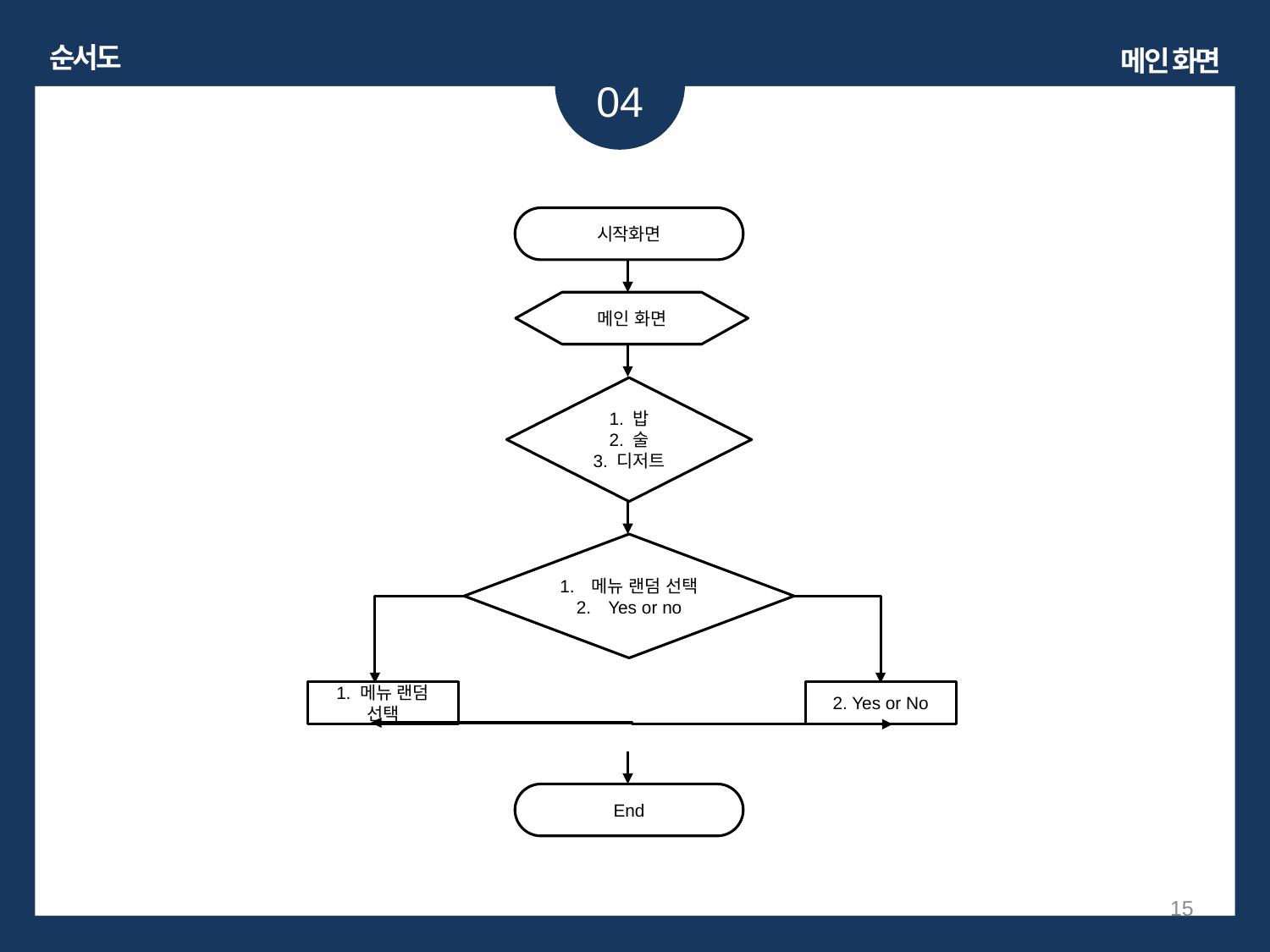

순서도
메인 화면
04

시작화면
메인 화면
1. 밥
2. 술
3. 디저트
메뉴 랜덤 선택
Yes or no
1. 메뉴 랜덤 선택
2. Yes or No
End
15